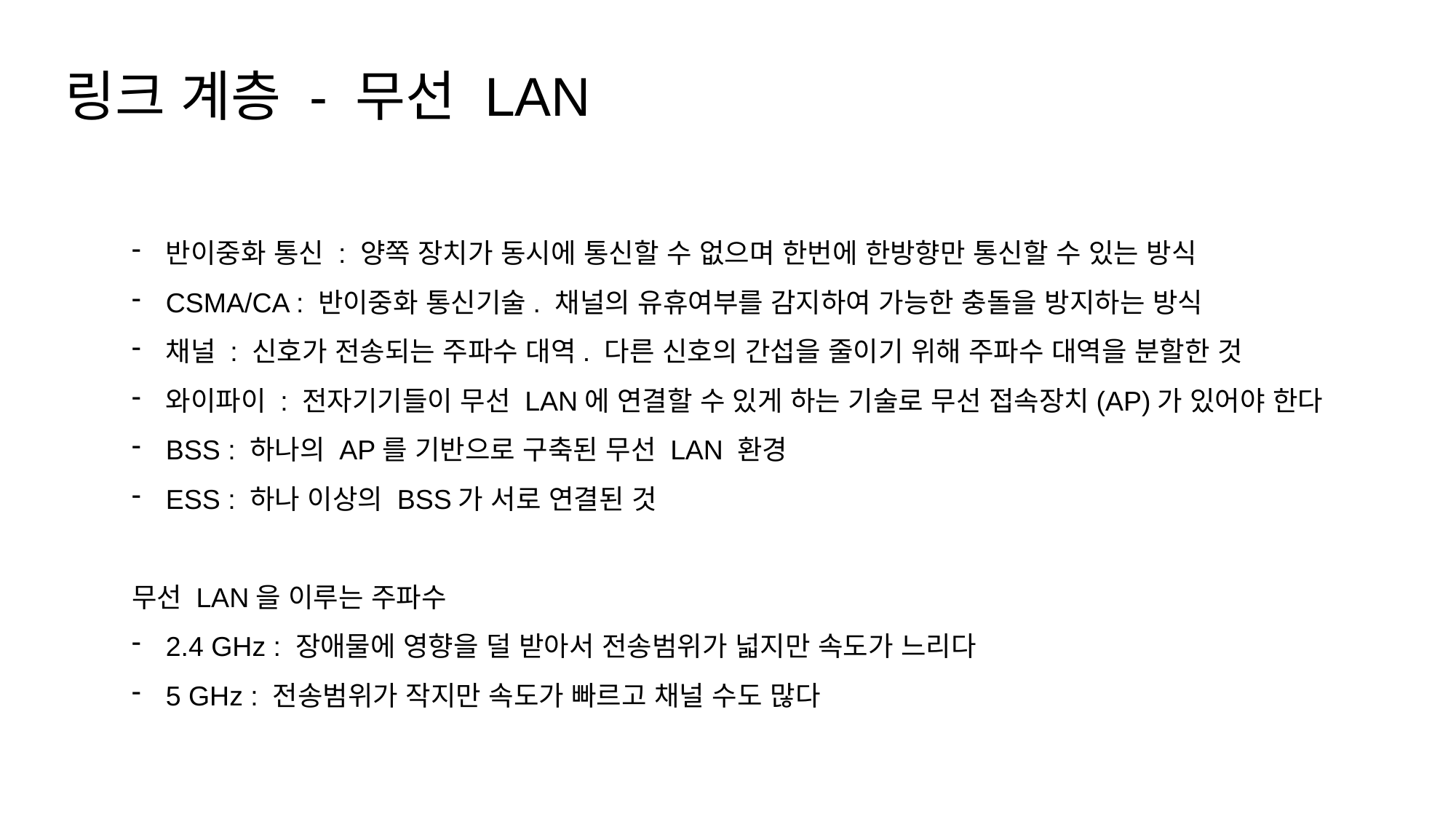

링크 계층 - 무선 LAN
반이중화 통신 : 양쪽 장치가 동시에 통신할 수 없으며 한번에 한방향만 통신할 수 있는 방식
CSMA/CA : 반이중화 통신기술. 채널의 유휴여부를 감지하여 가능한 충돌을 방지하는 방식
채널 : 신호가 전송되는 주파수 대역. 다른 신호의 간섭을 줄이기 위해 주파수 대역을 분할한 것
와이파이 : 전자기기들이 무선 LAN에 연결할 수 있게 하는 기술로 무선 접속장치(AP)가 있어야 한다
BSS : 하나의 AP를 기반으로 구축된 무선 LAN 환경
ESS : 하나 이상의 BSS가 서로 연결된 것

무선 LAN을 이루는 주파수
2.4 GHz : 장애물에 영향을 덜 받아서 전송범위가 넓지만 속도가 느리다
5 GHz : 전송범위가 작지만 속도가 빠르고 채널 수도 많다